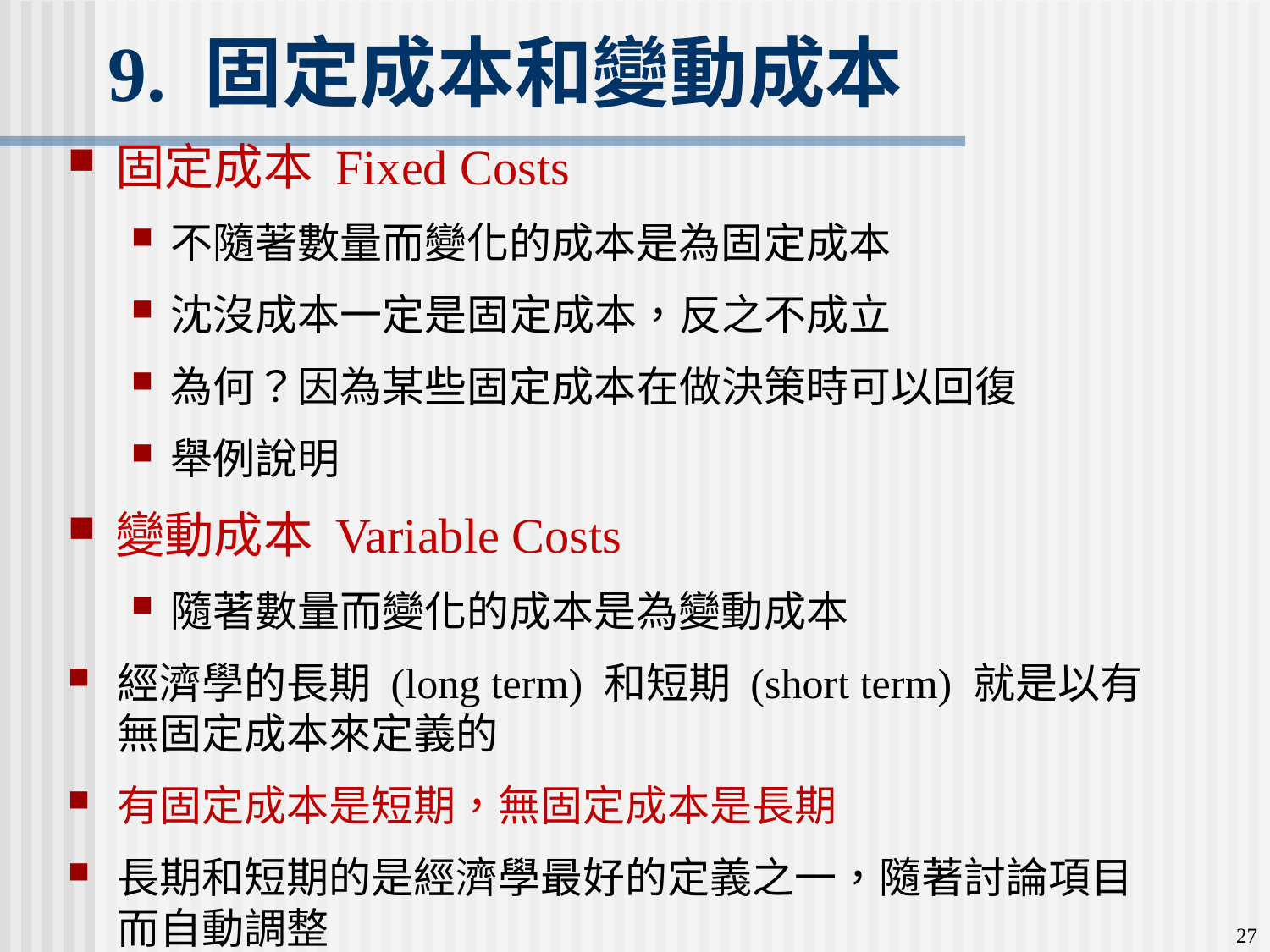

9. 固定成本和變動成本
固定成本 Fixed Costs
不隨著數量而變化的成本是為固定成本
沈沒成本一定是固定成本，反之不成立
為何？因為某些固定成本在做決策時可以回復
舉例說明
變動成本 Variable Costs
隨著數量而變化的成本是為變動成本
經濟學的長期 (long term) 和短期 (short term) 就是以有無固定成本來定義的
有固定成本是短期，無固定成本是長期
長期和短期的是經濟學最好的定義之一，隨著討論項目而自動調整
27